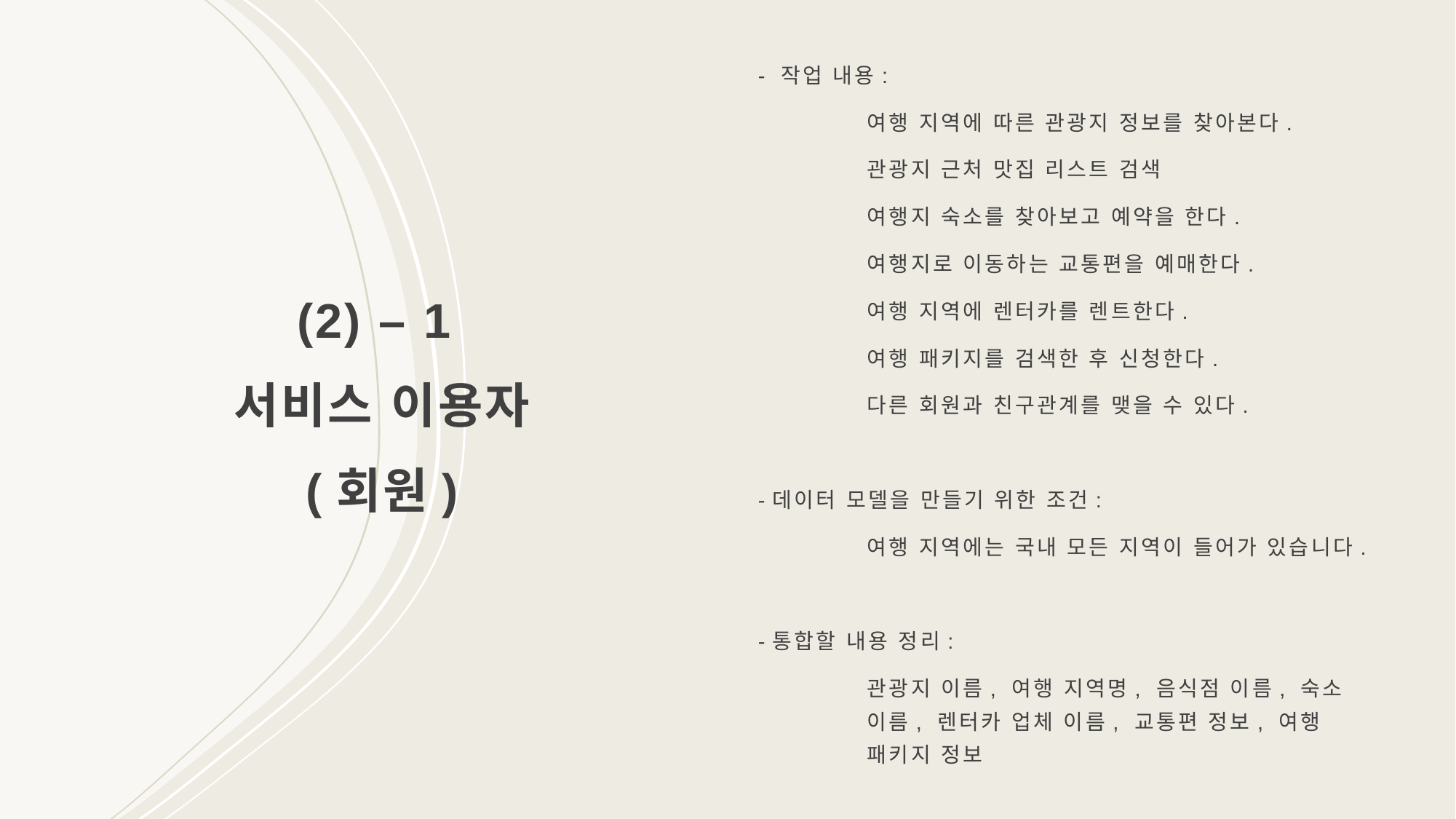

- 작업 내용:
	여행 지역에 따른 관광지 정보를 찾아본다.
	관광지 근처 맛집 리스트 검색
	여행지 숙소를 찾아보고 예약을 한다.
	여행지로 이동하는 교통편을 예매한다.
	여행 지역에 렌터카를 렌트한다.
	여행 패키지를 검색한 후 신청한다.
	다른 회원과 친구관계를 맺을 수 있다.

-데이터 모델을 만들기 위한 조건:
	여행 지역에는 국내 모든 지역이 들어가 있습니다.

-통합할 내용 정리:
	관광지 이름, 여행 지역명, 음식점 이름, 숙소 	이름, 렌터카 업체 이름, 교통편 정보, 여행 	패키지 정보
(2) – 1
서비스 이용자
(회원)